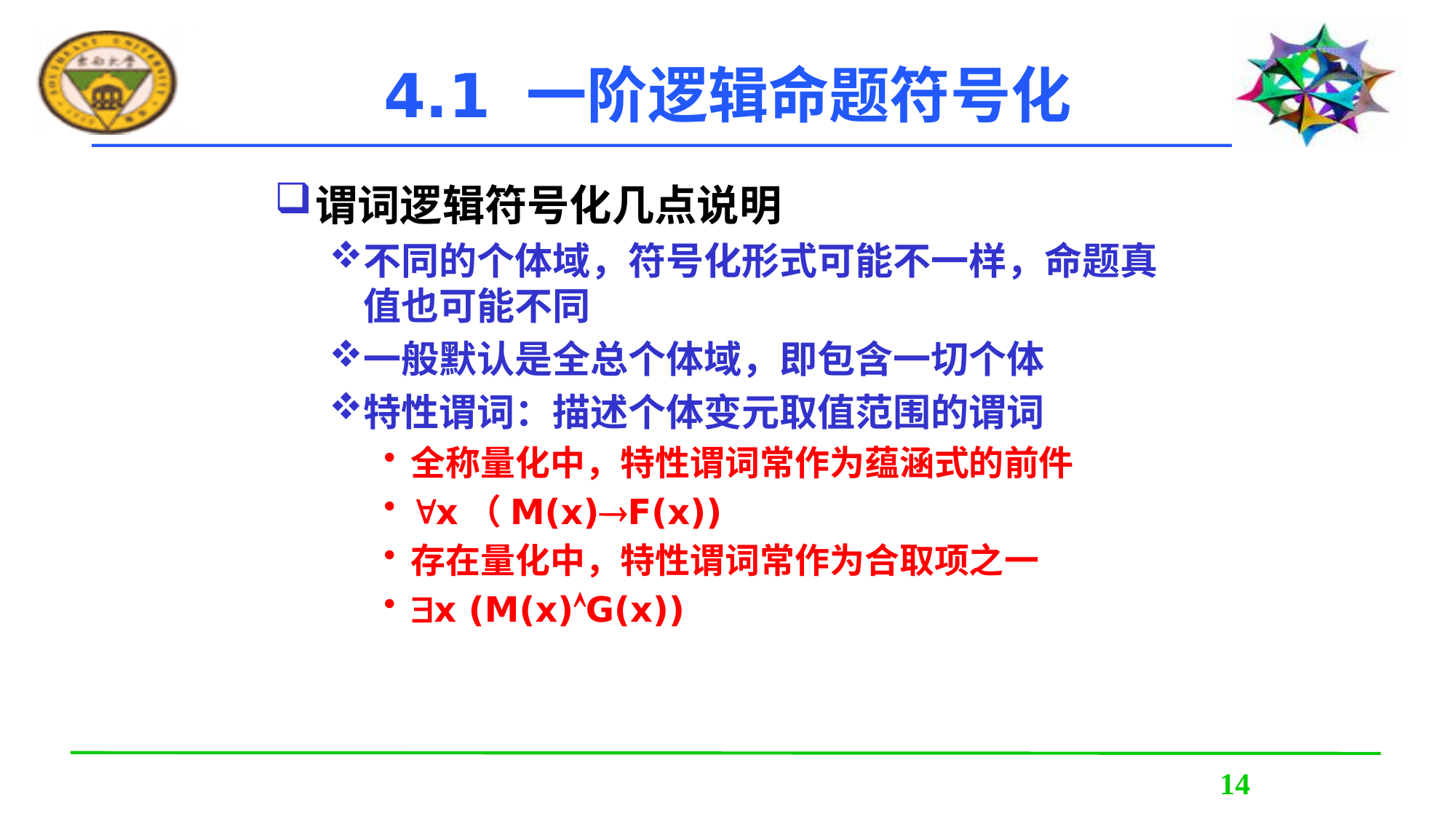

4.1 一阶逻辑命题符号化
谓词逻辑符号化几点说明
不同的个体域，符号化形式可能不一样，命题真值也可能不同
一般默认是全总个体域，即包含一切个体
特性谓词：描述个体变元取值范围的谓词
全称量化中，特性谓词常作为蕴涵式的前件
∀x（M(x)→F(x))
存在量化中，特性谓词常作为合取项之一
∃x (M(x)∧G(x))